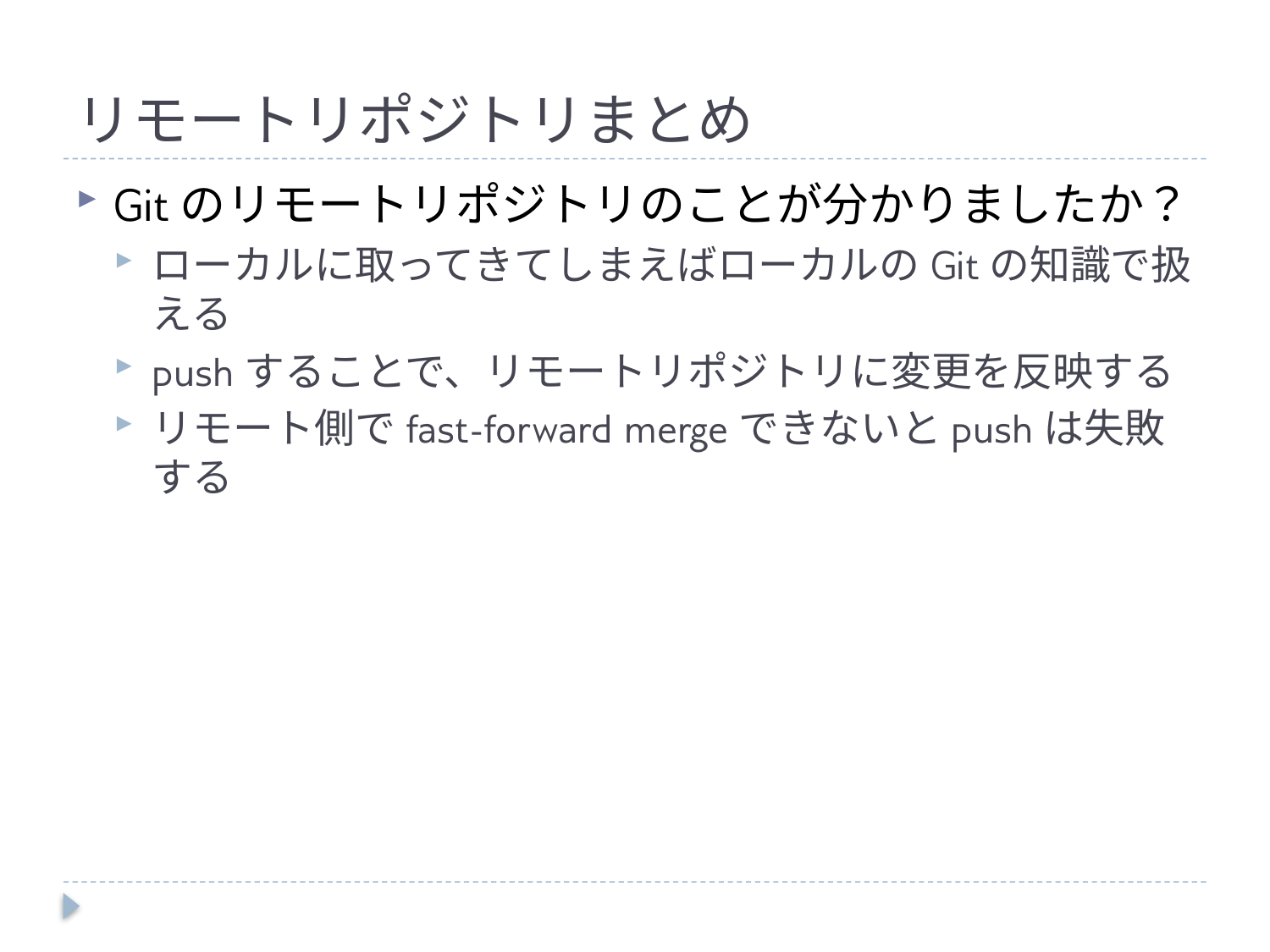

# リモートリポジトリまとめ
Gitのリモートリポジトリのことが分かりましたか？
ローカルに取ってきてしまえばローカルのGitの知識で扱える
pushすることで、リモートリポジトリに変更を反映する
リモート側でfast-forward mergeできないとpushは失敗する